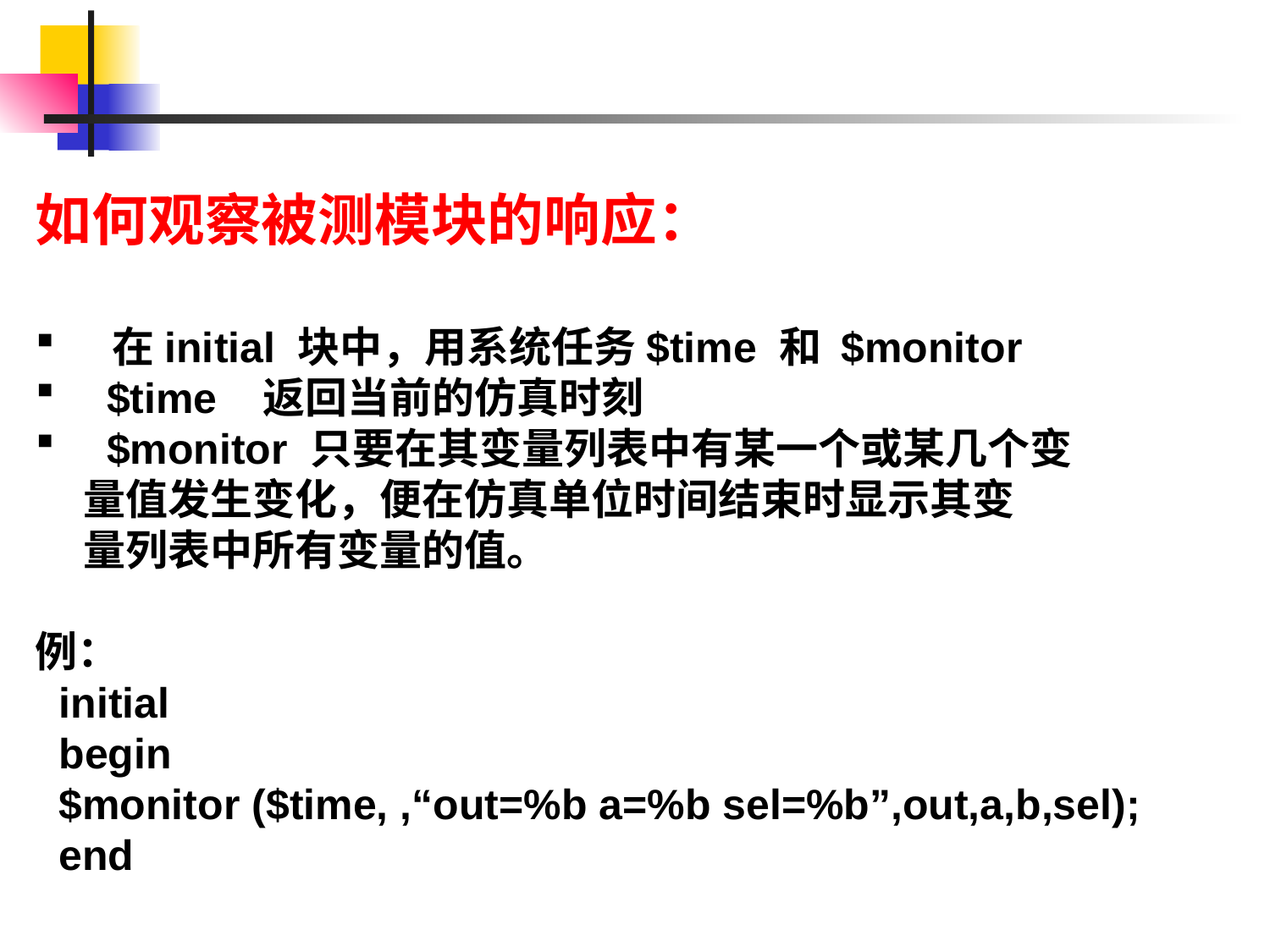

如何观察被测模块的响应：

  在initial 块中，用系统任务$time 和 $monitor
  $time   返回当前的仿真时刻
  $monitor 只要在其变量列表中有某一个或某几个变
    量值发生变化，便在仿真单位时间结束时显示其变
    量列表中所有变量的值。

例：
  initial
  begin
  $monitor ($time, ,“out=%b a=%b sel=%b”,out,a,b,sel);
  end